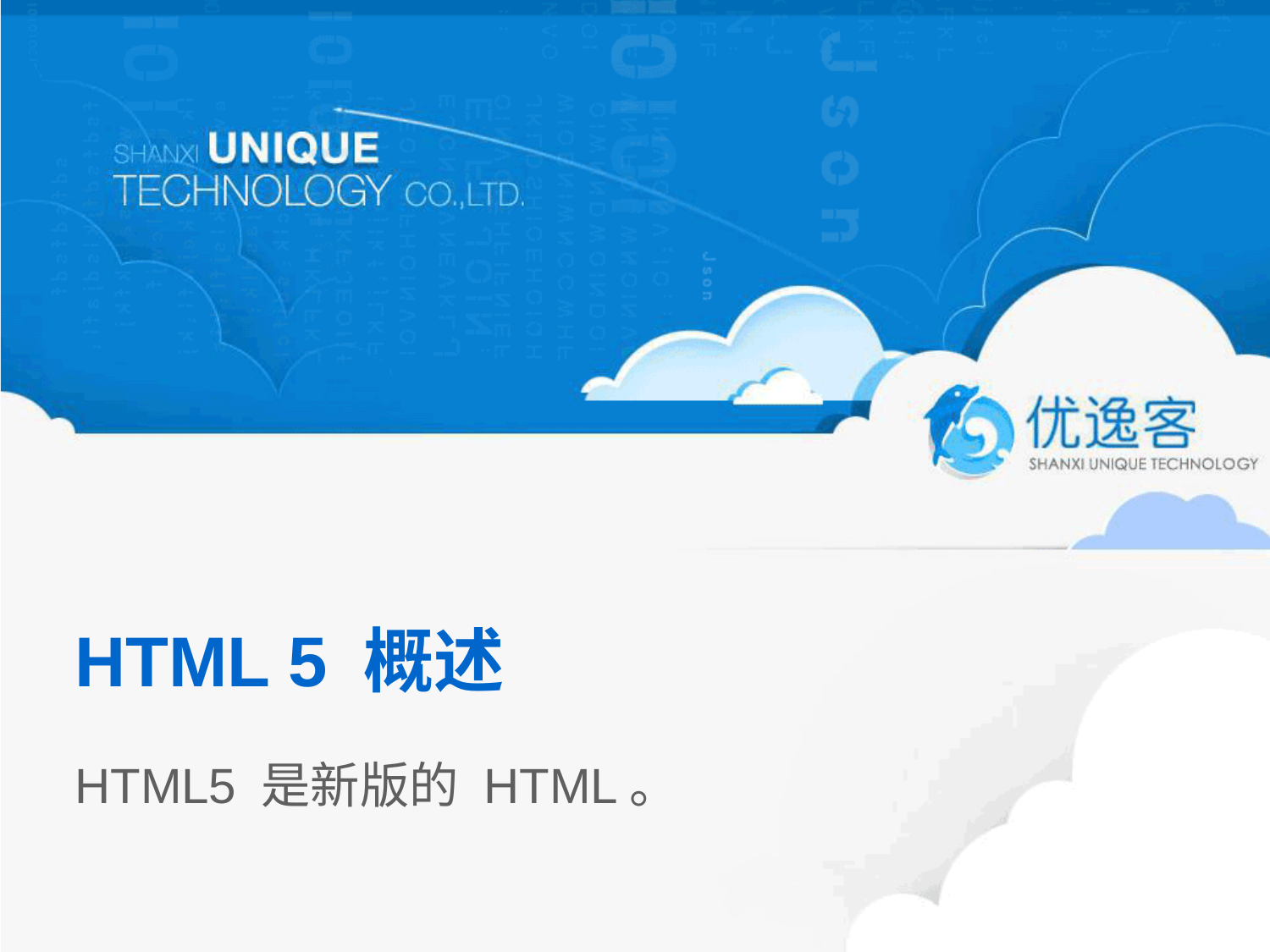

# HTML 5 概述
HTML5 是新版的 HTML。